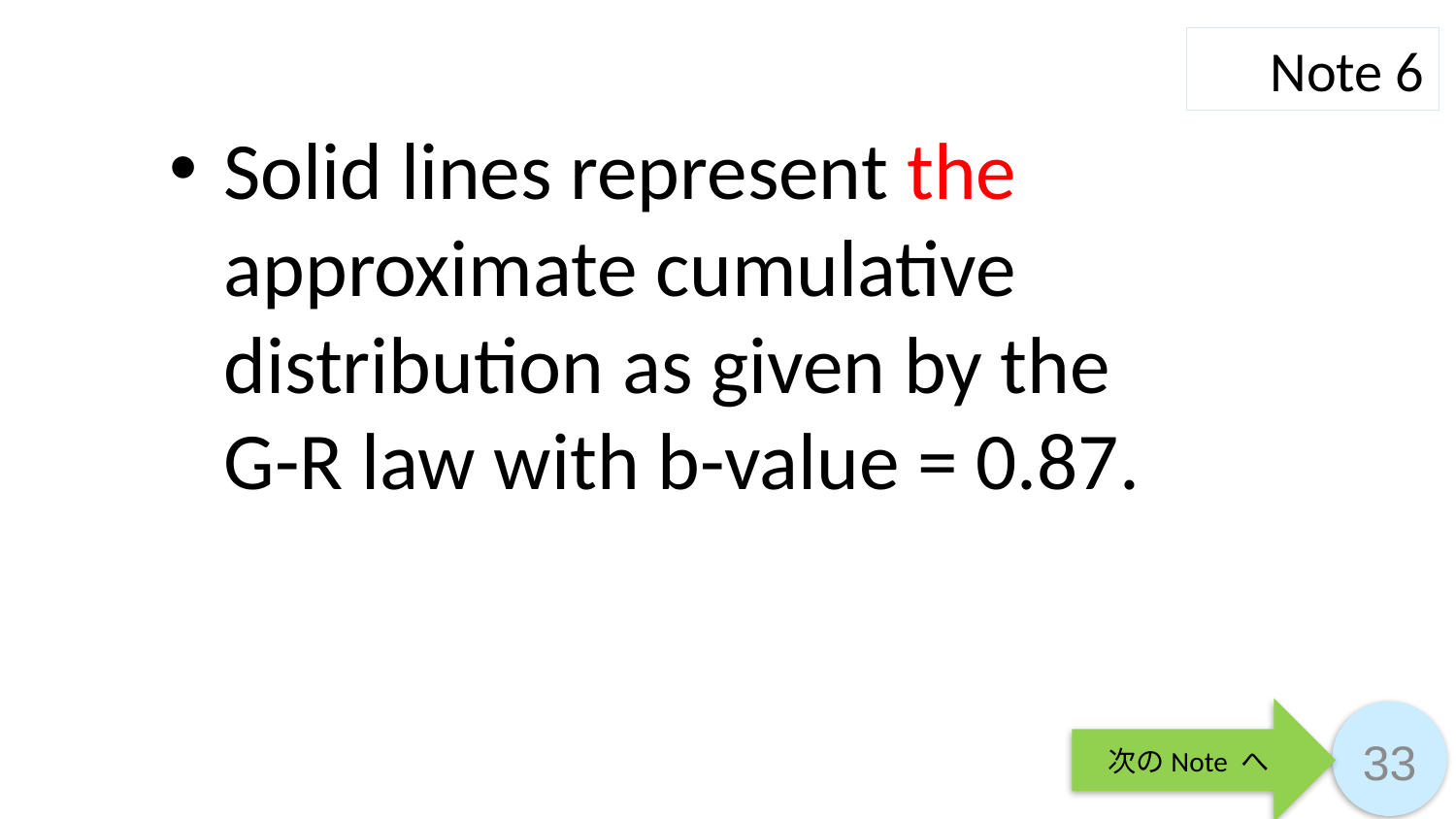

Note 6
Solid lines represent the approximate cumulative distribution as given by the G-R law with b-value = 0.87.
次のNote へ
33